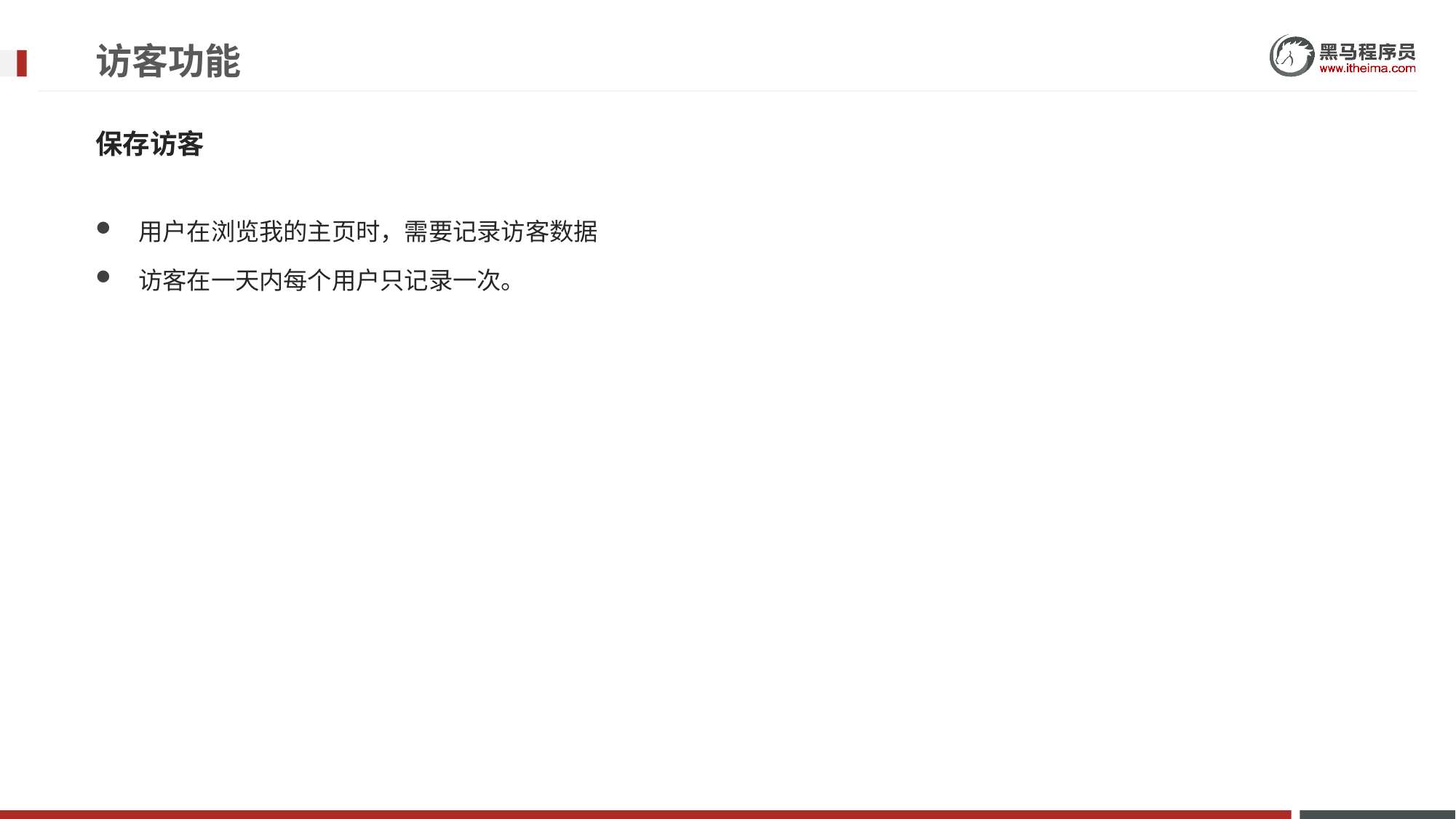

# 访客功能
保存访客
用户在浏览我的主页时，需要记录访客数据
访客在一天内每个用户只记录一次。